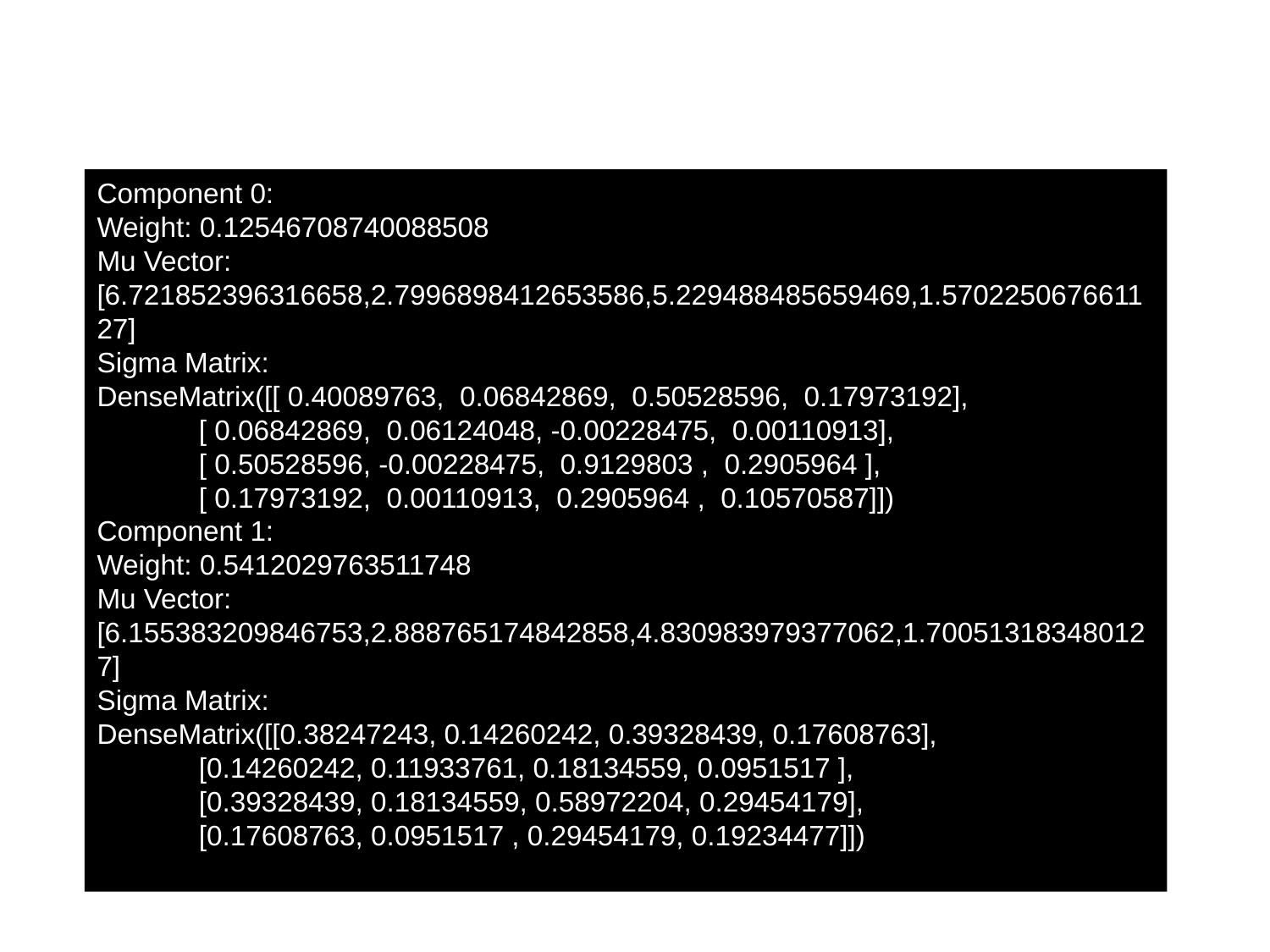

9.8.2 GMM 聚类算法
Component 0:
Weight: 0.12546708740088508
Mu Vector:
[6.721852396316658,2.7996898412653586,5.229488485659469,1.570225067661127]
Sigma Matrix:
DenseMatrix([[ 0.40089763,  0.06842869,  0.50528596,  0.17973192],
             [ 0.06842869,  0.06124048, -0.00228475,  0.00110913],
             [ 0.50528596, -0.00228475,  0.9129803 ,  0.2905964 ],
             [ 0.17973192,  0.00110913,  0.2905964 ,  0.10570587]])
Component 1:
Weight: 0.5412029763511748
Mu Vector:
[6.155383209846753,2.888765174842858,4.830983979377062,1.700513183480127]
Sigma Matrix:
DenseMatrix([[0.38247243, 0.14260242, 0.39328439, 0.17608763],
             [0.14260242, 0.11933761, 0.18134559, 0.0951517 ],
             [0.39328439, 0.18134559, 0.58972204, 0.29454179],
             [0.17608763, 0.0951517 , 0.29454179, 0.19234477]])